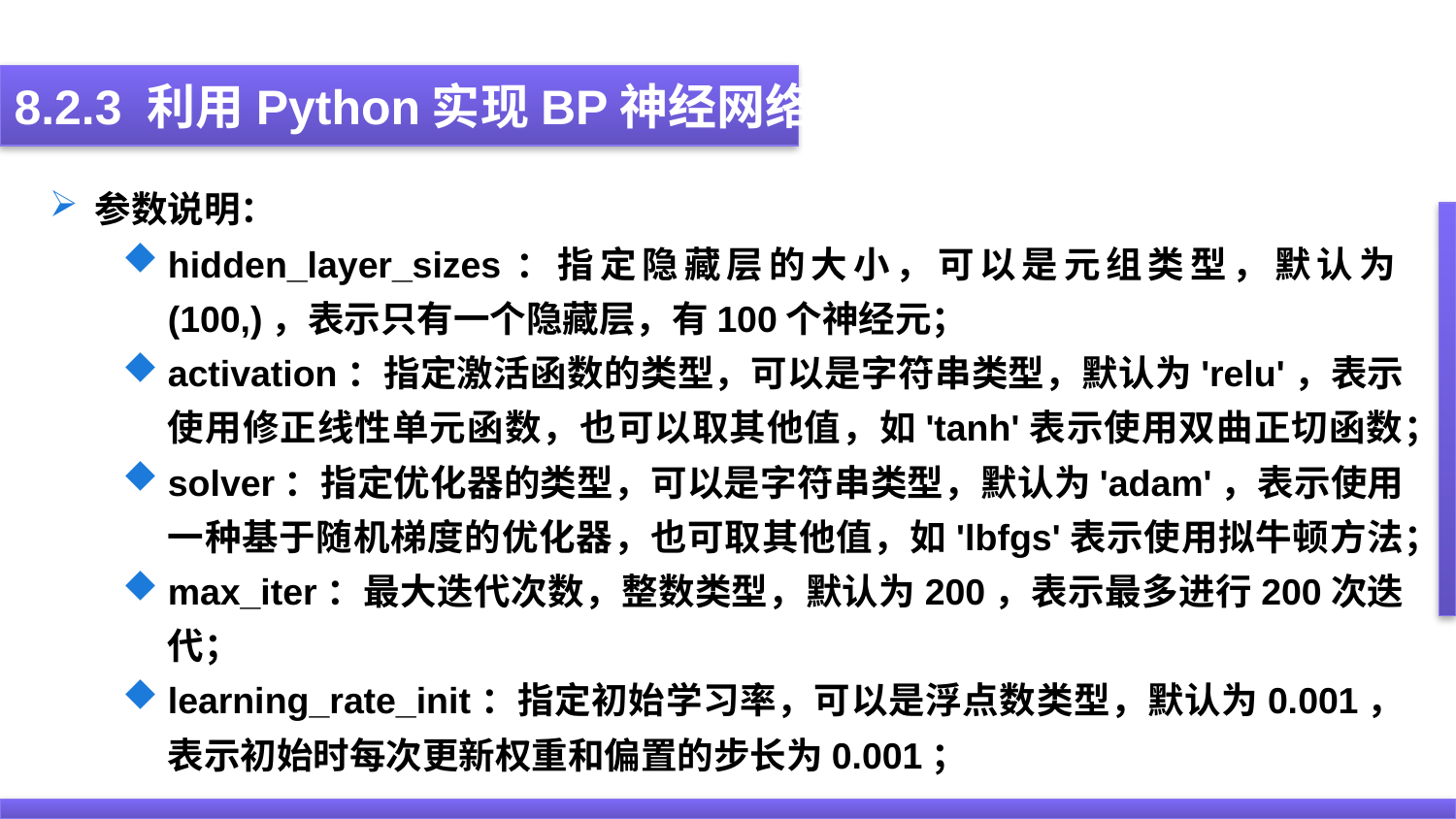

8.2.3 利用Python实现BP神经网络
参数说明：
hidden_layer_sizes：指定隐藏层的大小，可以是元组类型，默认为(100,)，表示只有一个隐藏层，有100个神经元；
activation：指定激活函数的类型，可以是字符串类型，默认为'relu'，表示使用修正线性单元函数，也可以取其他值，如'tanh'表示使用双曲正切函数；
solver：指定优化器的类型，可以是字符串类型，默认为'adam'，表示使用一种基于随机梯度的优化器，也可取其他值，如'lbfgs'表示使用拟牛顿方法；
max_iter：最大迭代次数，整数类型，默认为200，表示最多进行200次迭代；
learning_rate_init：指定初始学习率，可以是浮点数类型，默认为0.001，表示初始时每次更新权重和偏置的步长为0.001；